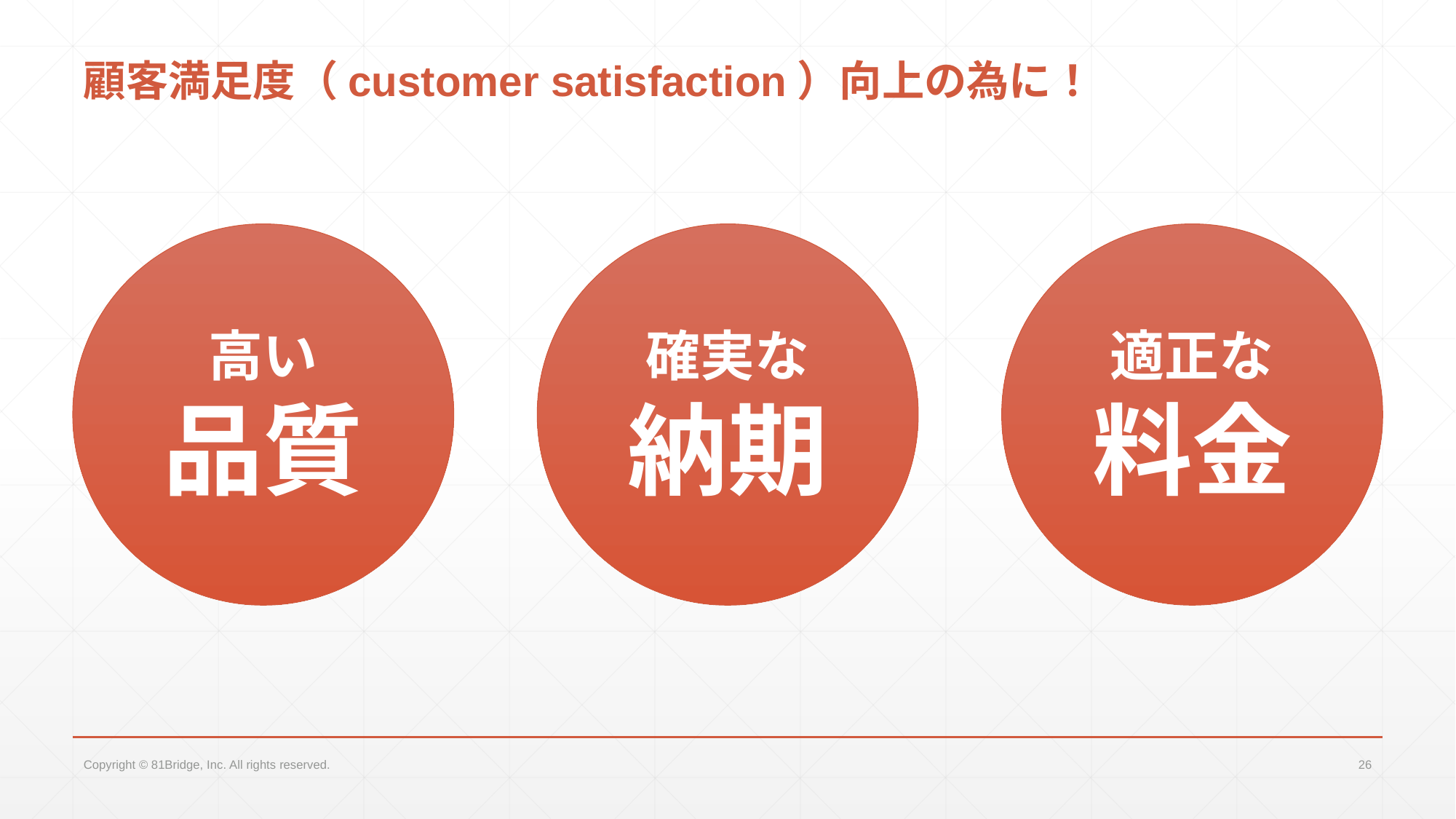

# 顧客満足度（customer satisfaction）向上の為に！
高い
品質
確実な
納期
適正な
料金
Copyright © 81Bridge, Inc. All rights reserved.
26